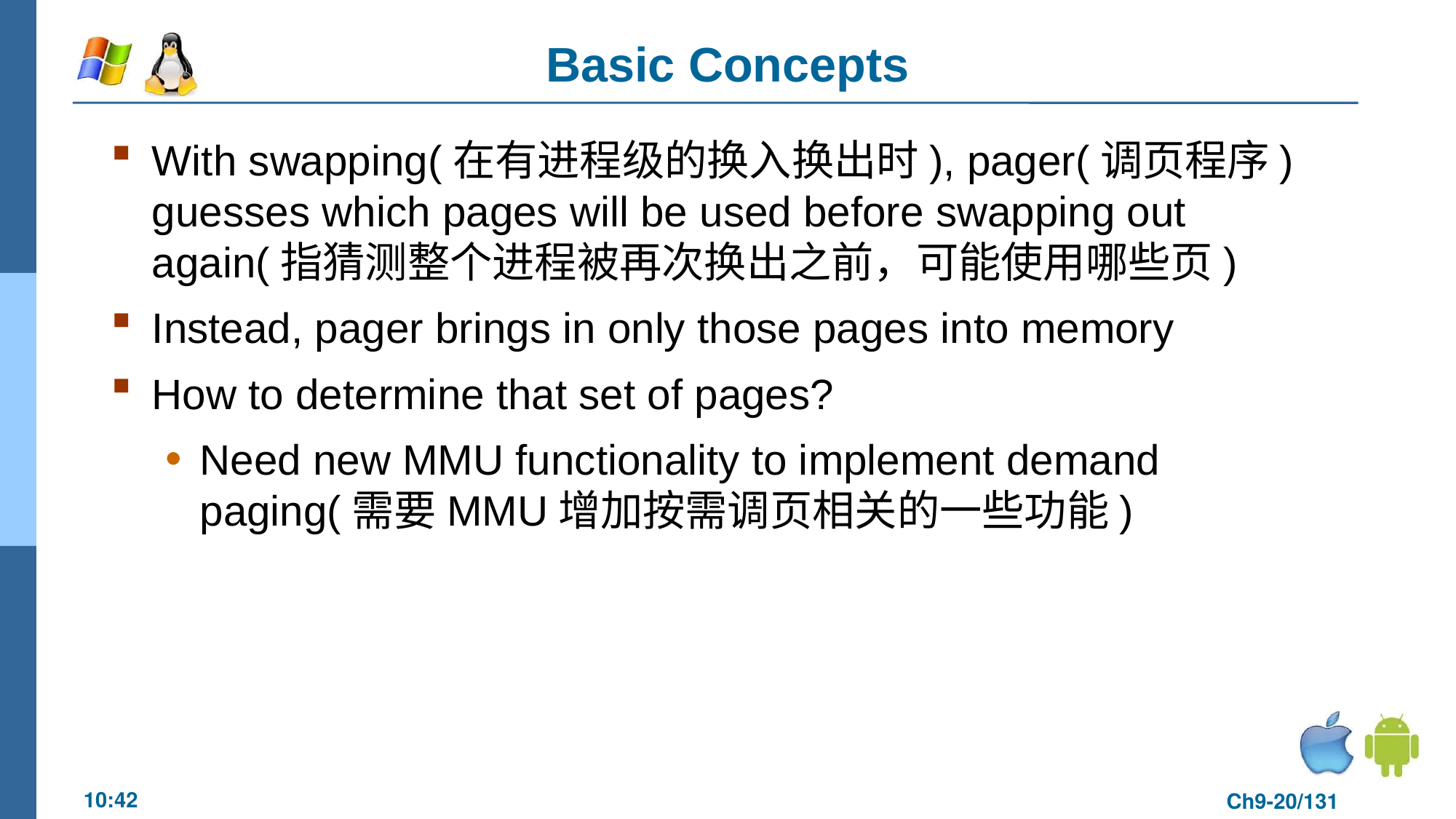

# Basic Concepts
With swapping(在有进程级的换入换出时), pager(调页程序) guesses which pages will be used before swapping out again(指猜测整个进程被再次换出之前，可能使用哪些页)
Instead, pager brings in only those pages into memory
How to determine that set of pages?
Need new MMU functionality to implement demand paging(需要MMU增加按需调页相关的一些功能)